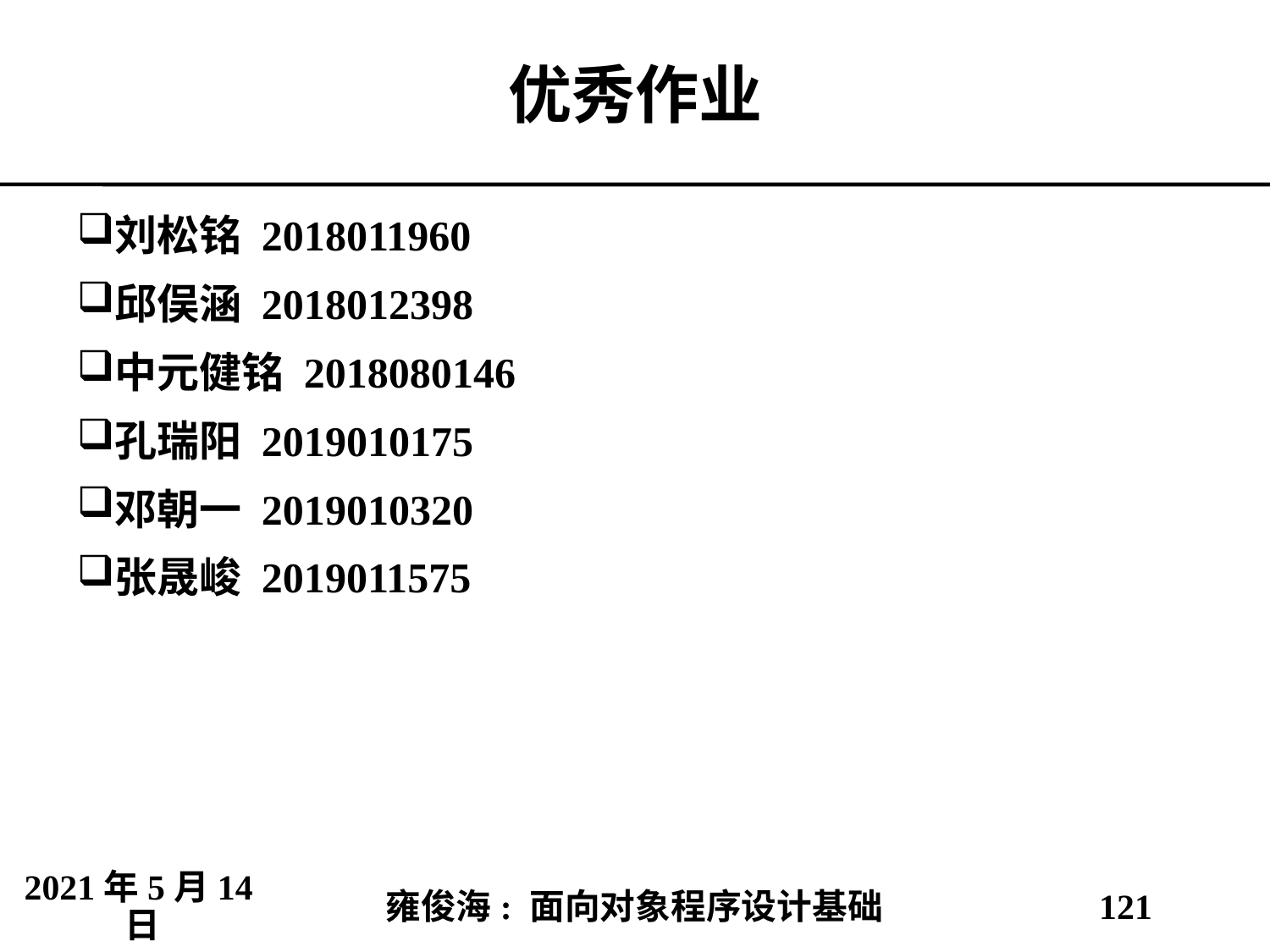

# 优秀作业

刘松铭 2018011960
邱俣涵 2018012398
中元健铭 2018080146
孔瑞阳 2019010175
邓朝一 2019010320
张晟峻 2019011575
2021年5月14日
雍俊海: 面向对象程序设计基础
121